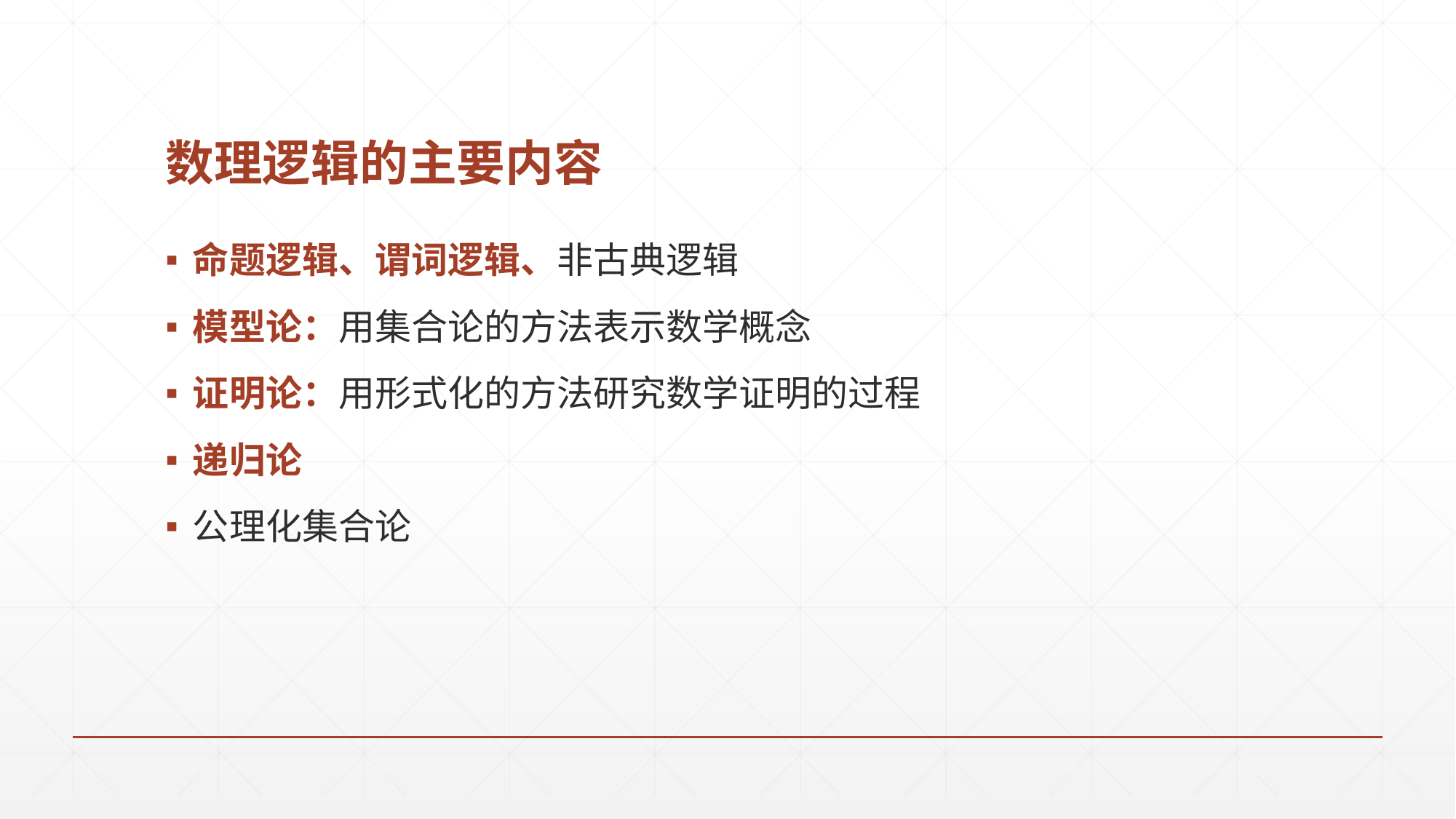

# 数理逻辑的主要内容
命题逻辑、谓词逻辑、非古典逻辑
模型论：用集合论的方法表示数学概念
证明论：用形式化的方法研究数学证明的过程
递归论
公理化集合论